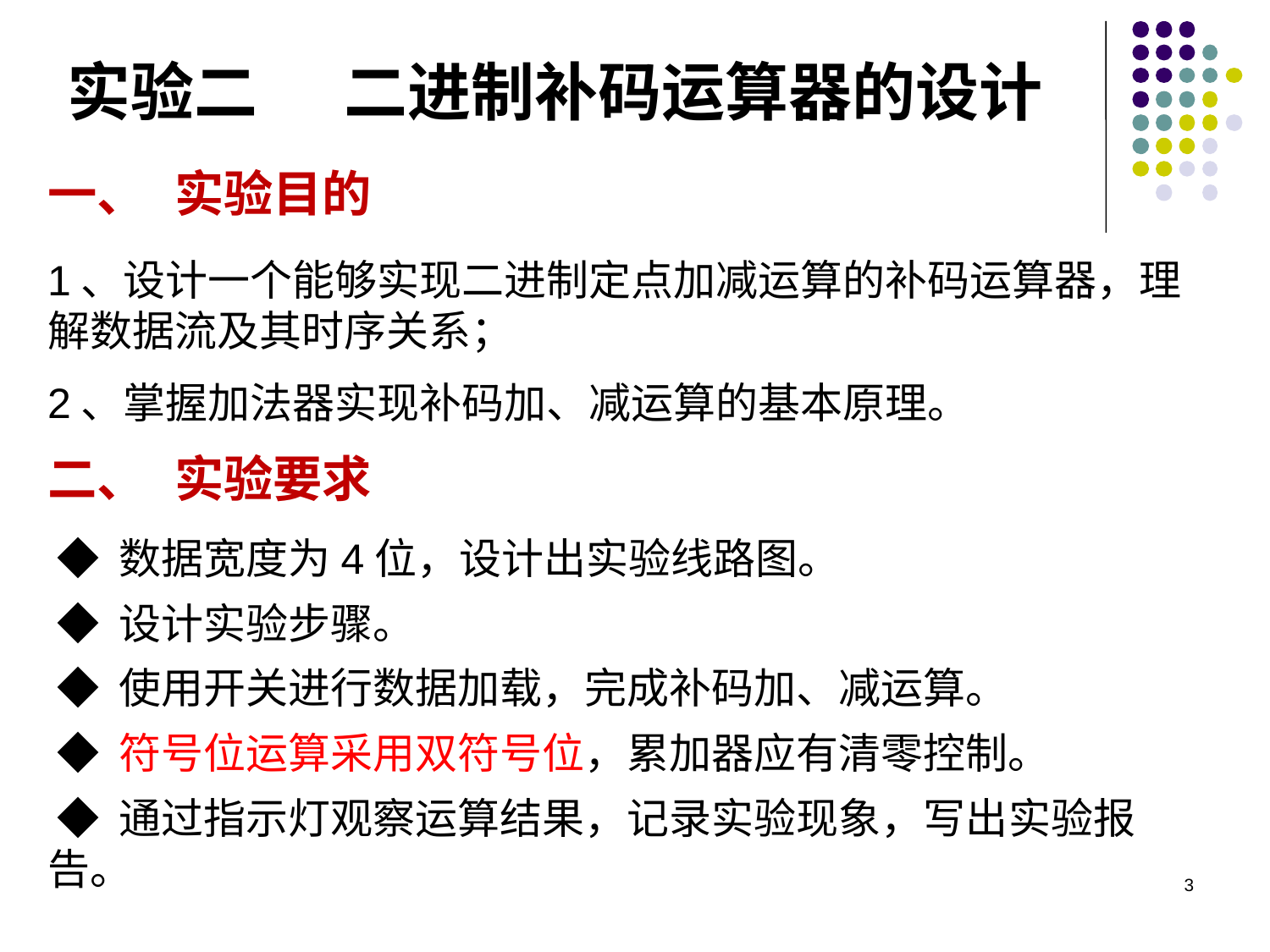

实验二      二进制补码运算器的设计

一、	实验目的
1、设计一个能够实现二进制定点加减运算的补码运算器，理解数据流及其时序关系；
2、掌握加法器实现补码加、减运算的基本原理。
二、	实验要求
 ◆ 数据宽度为4位，设计出实验线路图。
 ◆ 设计实验步骤。
 ◆ 使用开关进行数据加载，完成补码加、减运算。
 ◆ 符号位运算采用双符号位，累加器应有清零控制。
 ◆ 通过指示灯观察运算结果，记录实验现象，写出实验报告。
3